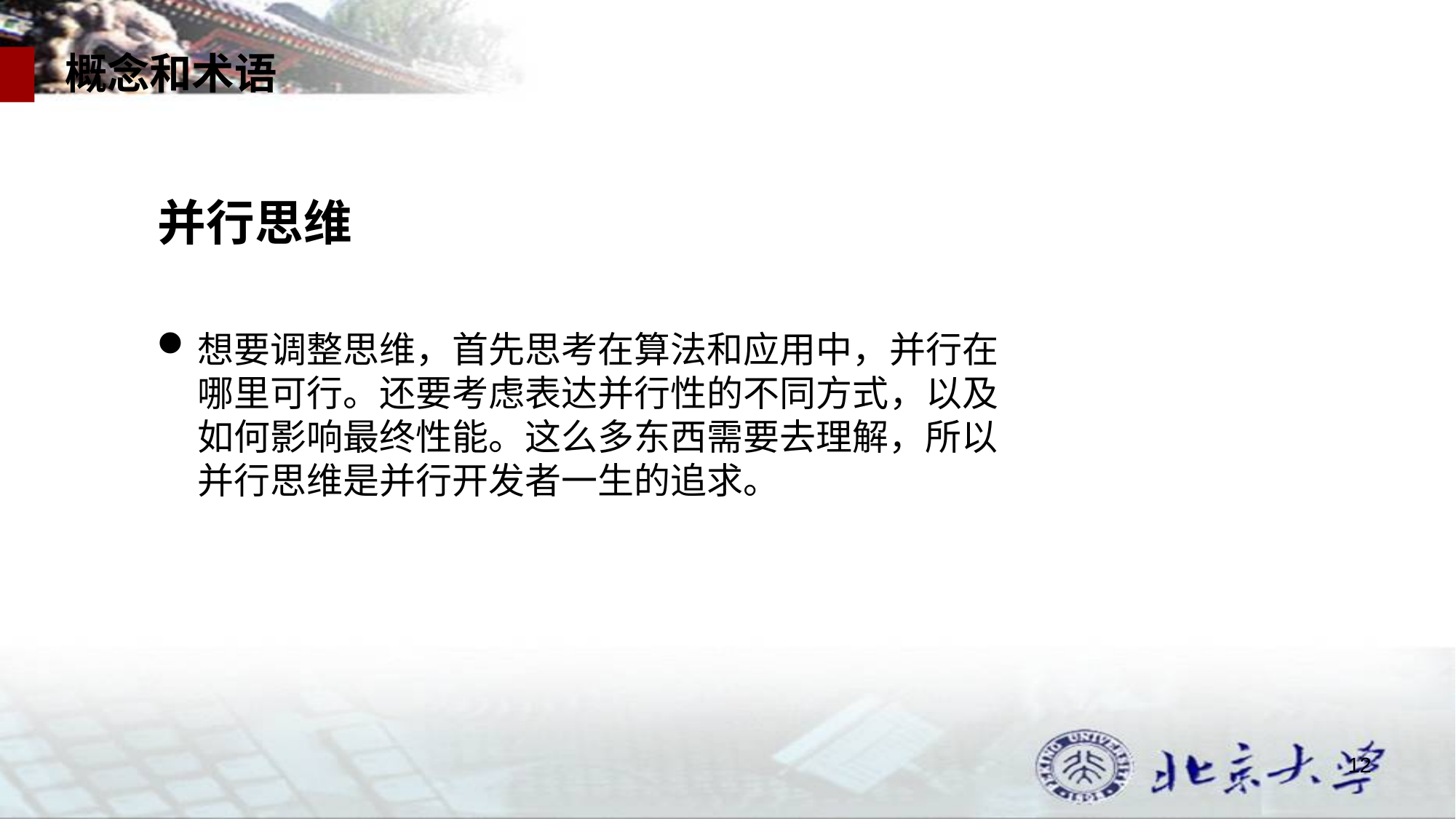

概念和术语

并行思维
想要调整思维，首先思考在算法和应用中，并行在哪里可行。还要考虑表达并行性的不同方式，以及如何影响最终性能。这么多东西需要去理解，所以并行思维是并行开发者一生的追求。
12